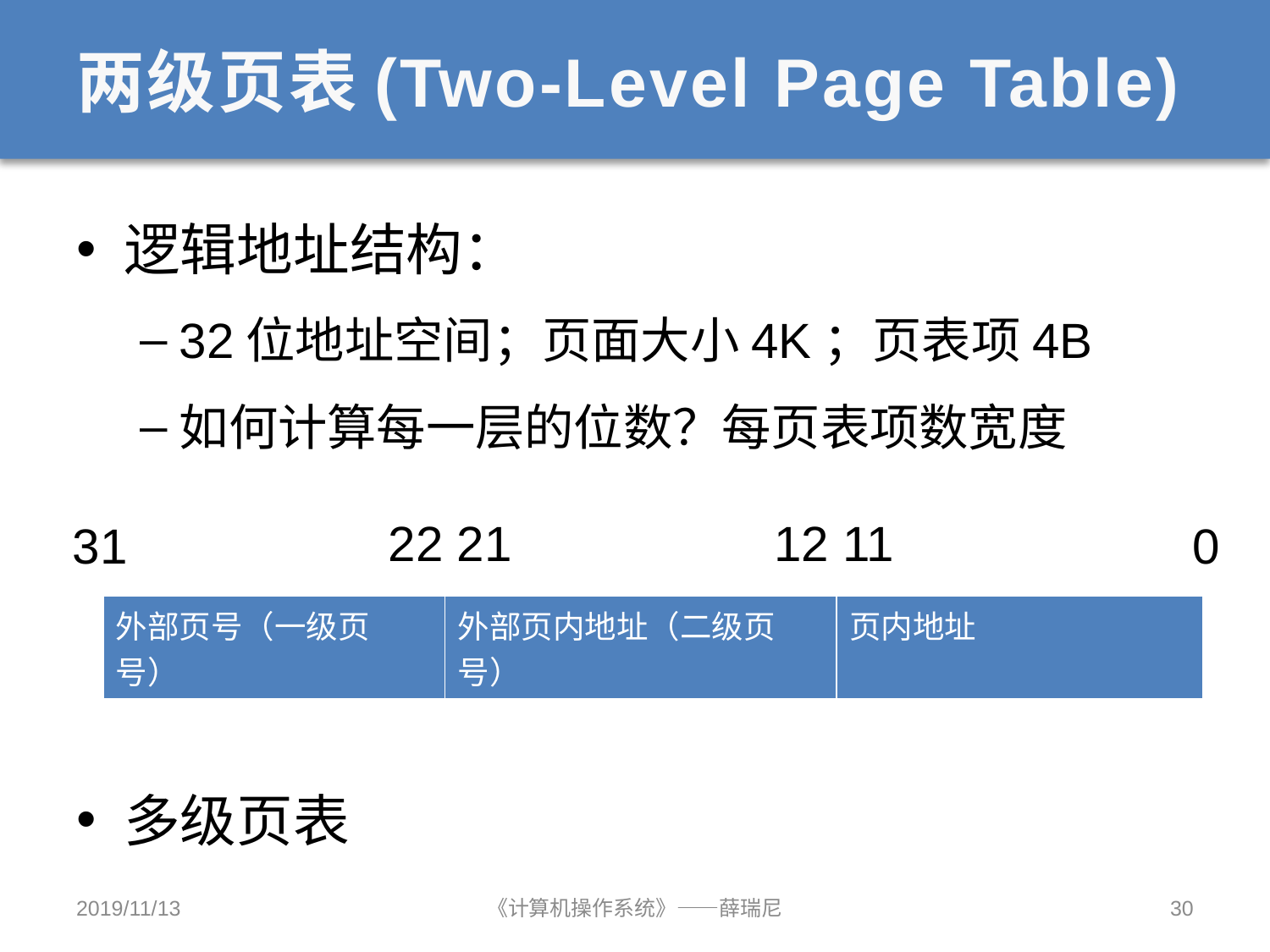

# 两级页表(Two-Level Page Table)
逻辑地址结构：
32位地址空间；页面大小4K；页表项4B
如何计算每一层的位数？每页表项数宽度

多级页表
12 11
22 21
31
0
| 外部页号（一级页号） | 外部页内地址（二级页号） | 页内地址 |
| --- | --- | --- |
2019/11/13
《计算机操作系统》——薛瑞尼
30